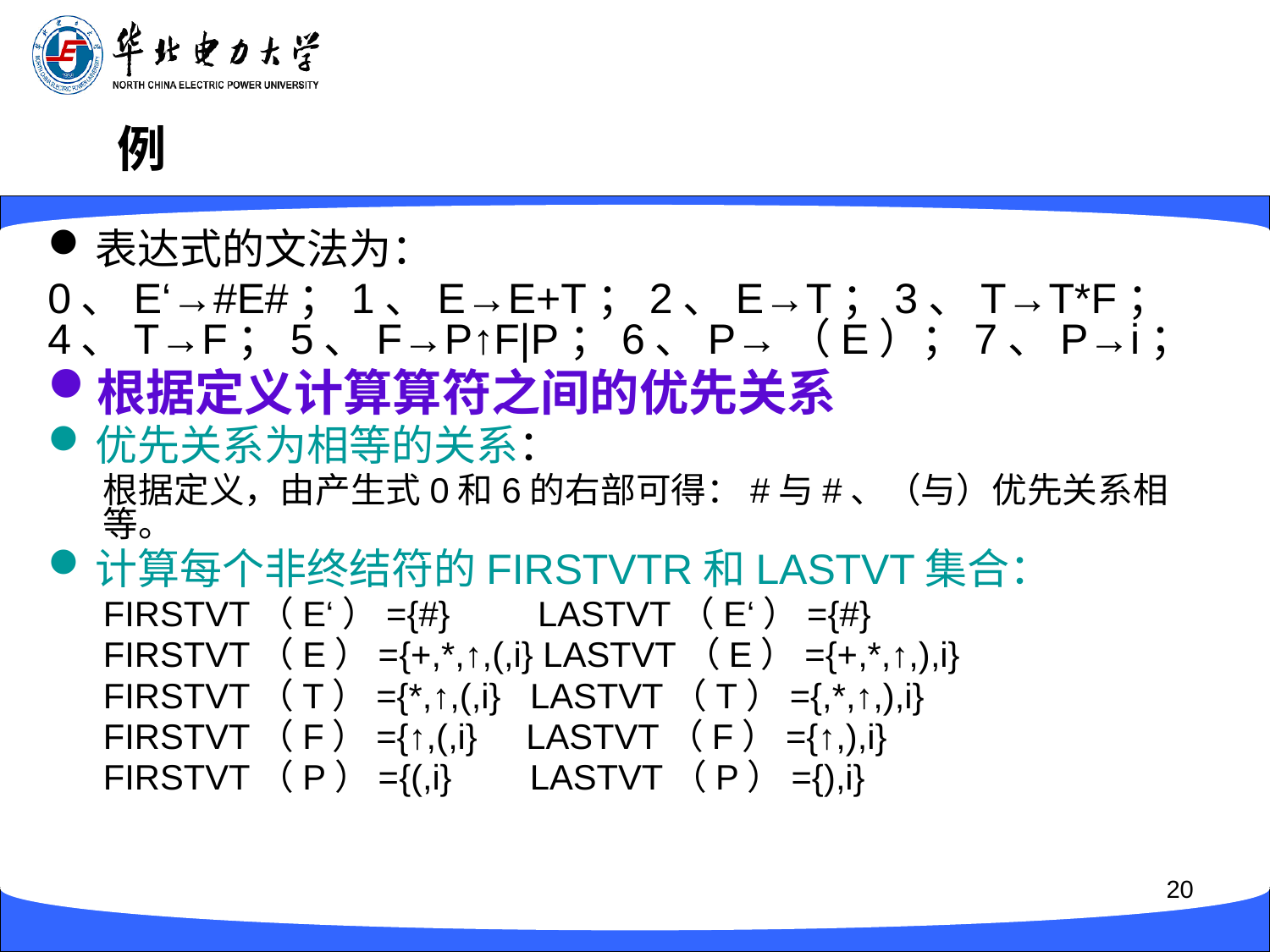

# 例
表达式的文法为：
0、E‘→#E#；1、E→E+T；2、E→T；3、T→T*F；4、T→F；5、F→P↑F|P；6、P→（E）；7、P→i；
根据定义计算算符之间的优先关系
优先关系为相等的关系：
根据定义，由产生式0和6的右部可得：#与#、（与）优先关系相等。
计算每个非终结符的FIRSTVTR和LASTVT集合：
FIRSTVT（E‘）={#}         LASTVT（E‘）={#}
FIRSTVT（E）={+,*,↑,(,i} LASTVT（E）={+,*,↑,),i}
FIRSTVT（T）={*,↑,(,i}   LASTVT（T）={,*,↑,),i}
FIRSTVT（F）={↑,(,i}     LASTVT（F）={↑,),i}
FIRSTVT（P）={(,i}        LASTVT（P）={),i}
20